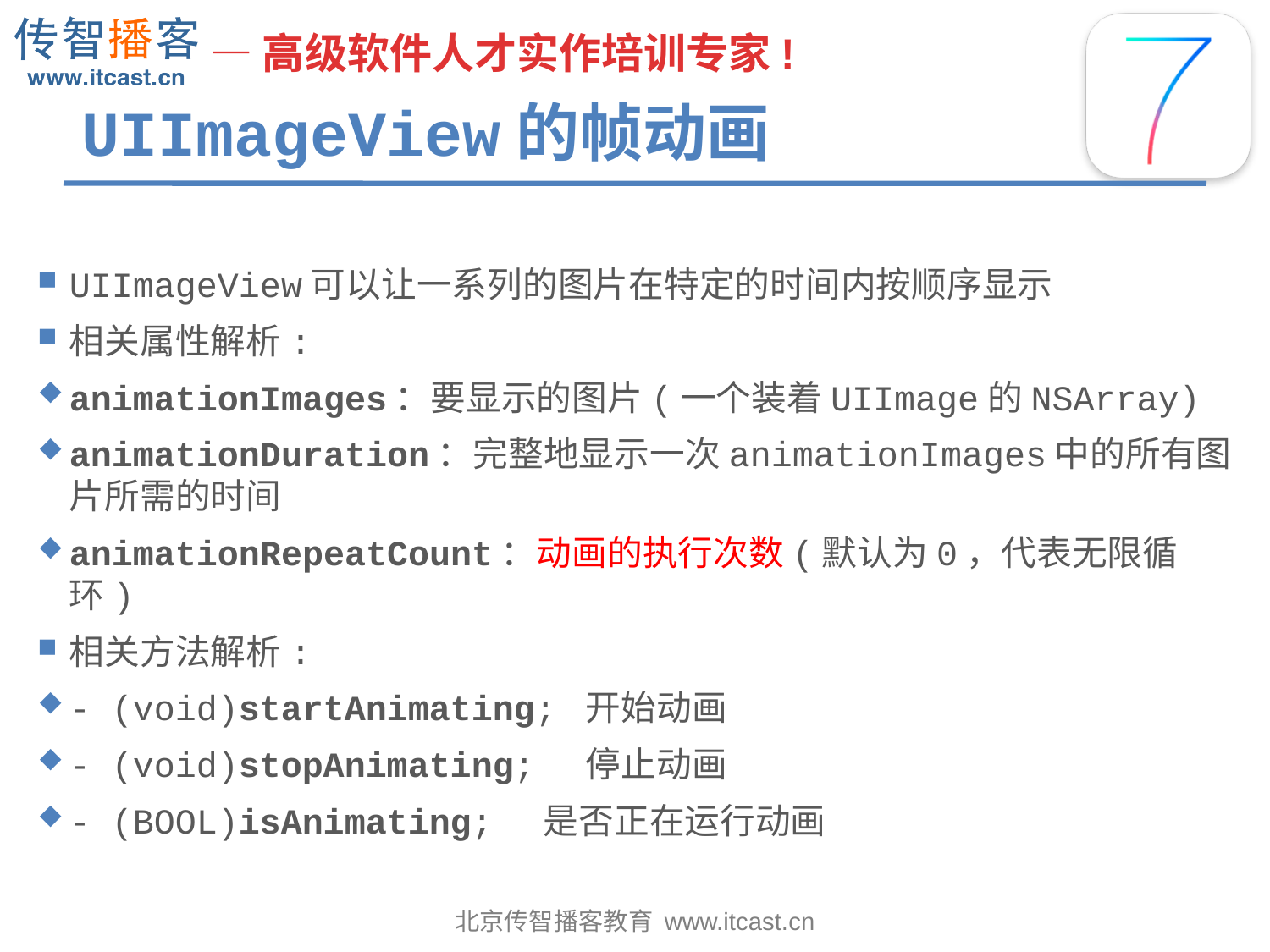

# UIImageView的帧动画
UIImageView可以让一系列的图片在特定的时间内按顺序显示
相关属性解析:
animationImages：要显示的图片(一个装着UIImage的NSArray)
animationDuration：完整地显示一次animationImages中的所有图片所需的时间
animationRepeatCount：动画的执行次数(默认为0，代表无限循环)
相关方法解析:
- (void)startAnimating; 开始动画
- (void)stopAnimating;  停止动画
- (BOOL)isAnimating;  是否正在运行动画